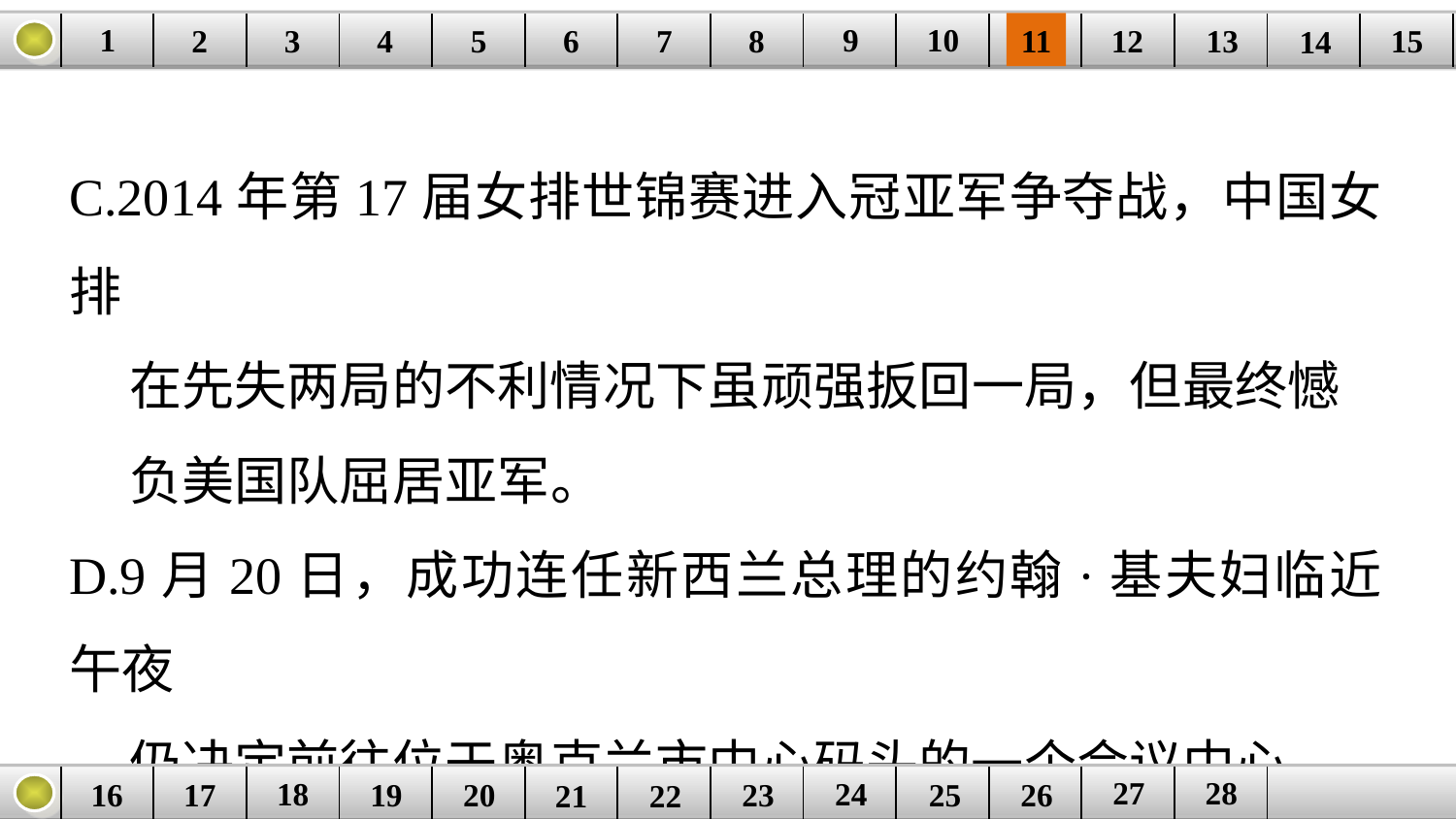

9
10
1
3
4
5
6
8
11
2
12
15
|  |  |  |  |  |  |  |  |  |  |  |  |  |  |  |
| --- | --- | --- | --- | --- | --- | --- | --- | --- | --- | --- | --- | --- | --- | --- |
7
13
14

C.2014年第17届女排世锦赛进入冠亚军争夺战，中国女排
    在先失两局的不利情况下虽顽强扳回一局，但最终憾
    负美国队屈居亚军。
D.9月20日，成功连任新西兰总理的约翰·基夫妇临近午夜
    仍决定前往位于奥克兰市中心码头的一个会议中心，
    向支持者表示感谢。

27
28
18
24
16
25
26
|  |  |  |  |  |  |  |  |  |  |  |  |  |
| --- | --- | --- | --- | --- | --- | --- | --- | --- | --- | --- | --- | --- |
23
17
19
20
21
22